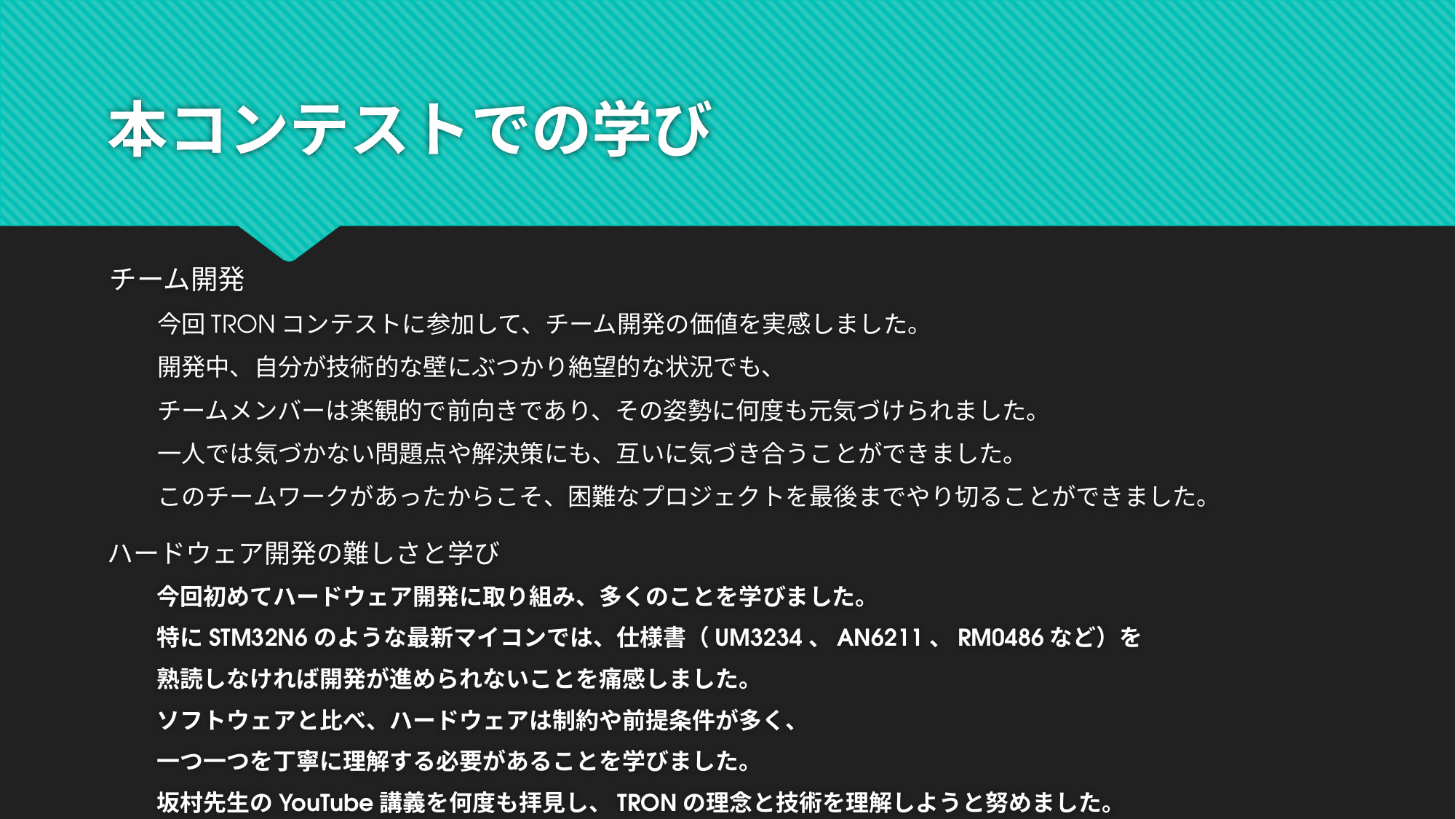

# 本コンテストでの学び
チーム開発
今回TRONコンテストに参加して、チーム開発の価値を実感しました。
開発中、自分が技術的な壁にぶつかり絶望的な状況でも、
チームメンバーは楽観的で前向きであり、その姿勢に何度も元気づけられました。
一人では気づかない問題点や解決策にも、互いに気づき合うことができました。
このチームワークがあったからこそ、困難なプロジェクトを最後までやり切ることができました。
ハードウェア開発の難しさと学び
今回初めてハードウェア開発に取り組み、多くのことを学びました。
特にSTM32N6のような最新マイコンでは、仕様書（UM3234、AN6211、RM0486など）を
熟読しなければ開発が進められないことを痛感しました。
ソフトウェアと比べ、ハードウェアは制約や前提条件が多く、
一つ一つを丁寧に理解する必要があることを学びました。
坂村先生のYouTube講義を何度も拝見し、TRONの理念と技術を理解しようと努めました。